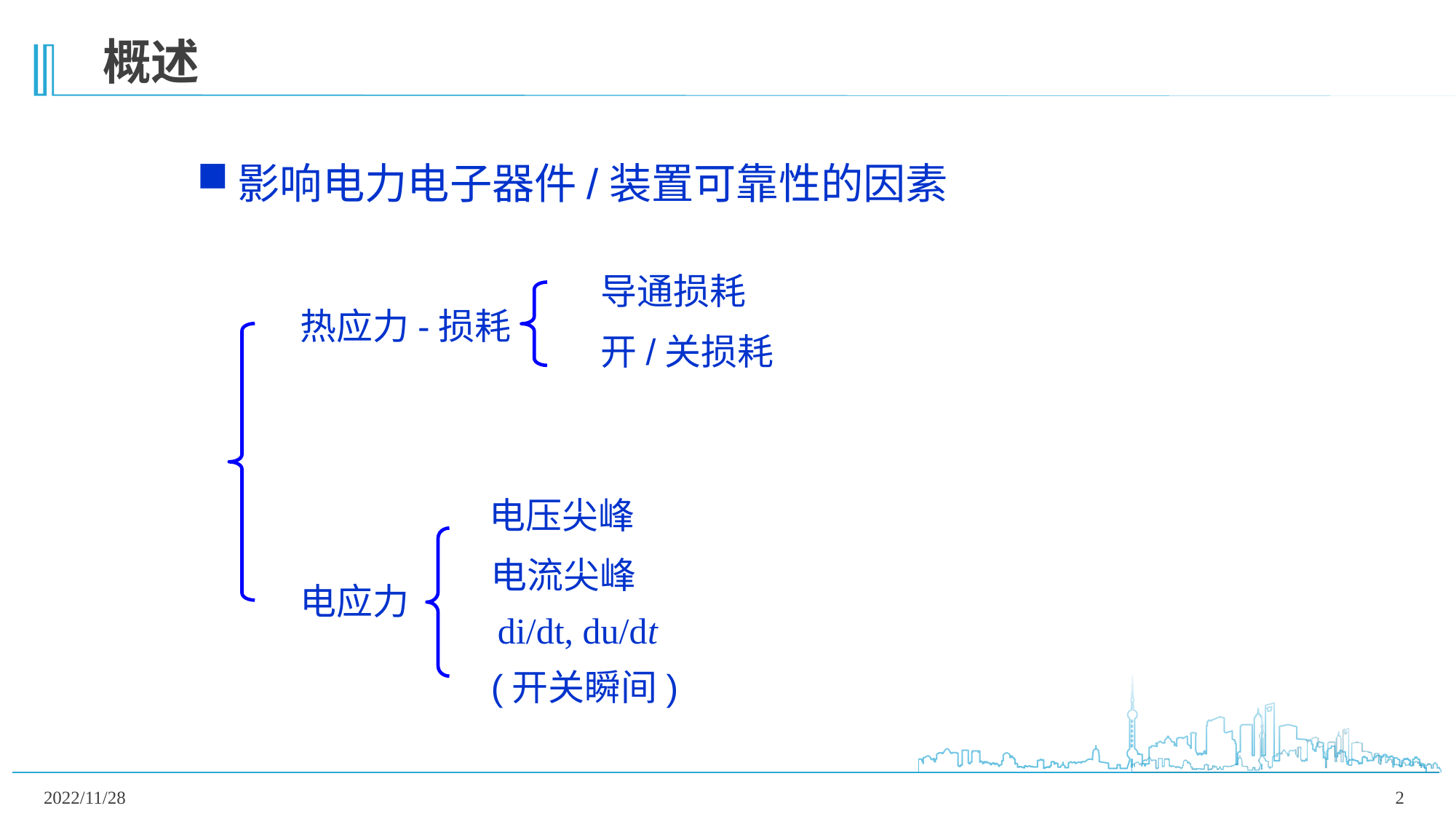

概述
影响电力电子器件/装置可靠性的因素
导通损耗

热应力-损耗

开/关损耗
电压尖峰

电流尖峰
电应力
di/dt, du/dt
(开关瞬间)